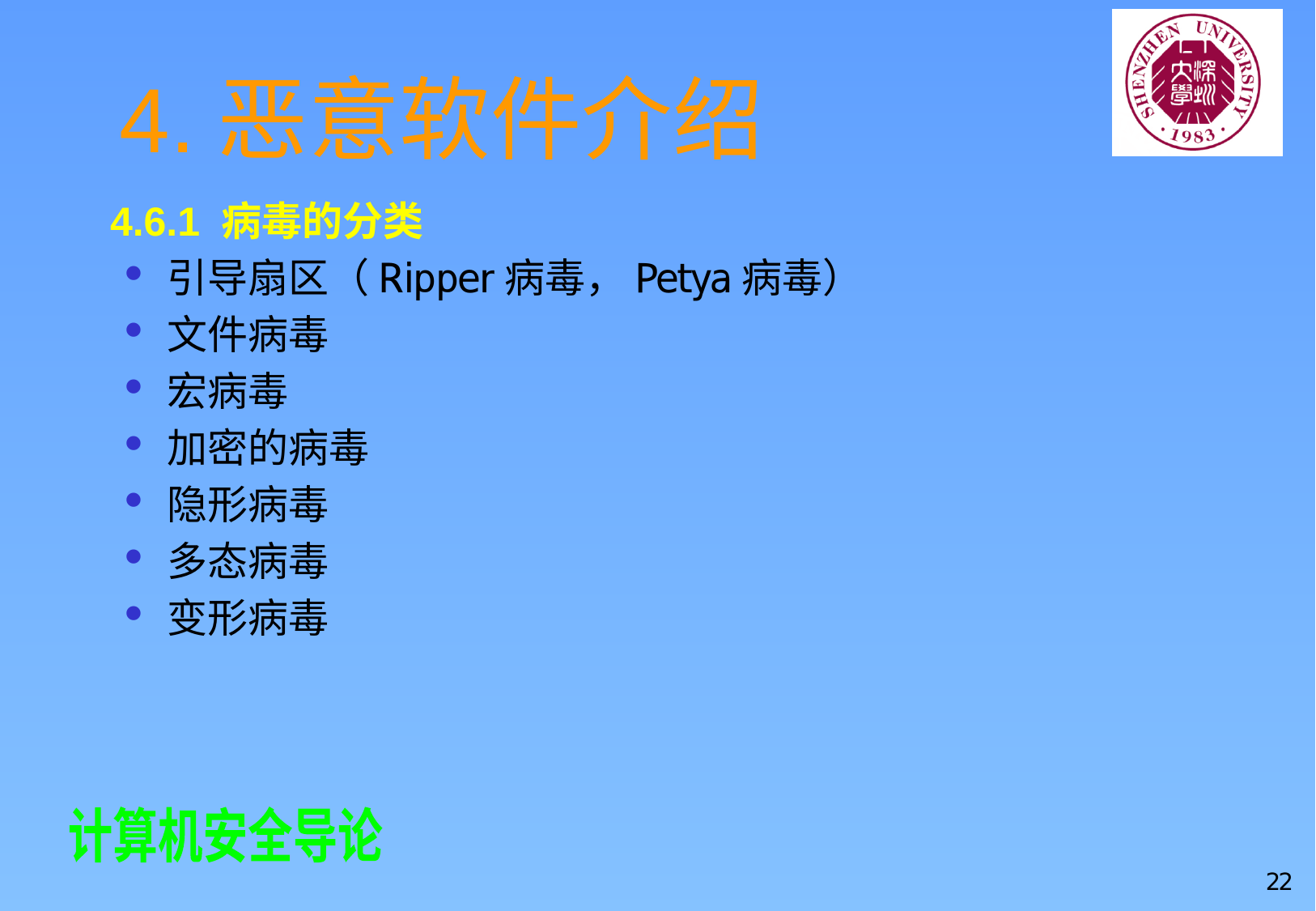

# 4.恶意软件介绍
4.6.1 病毒的分类
引导扇区（Ripper病毒，Petya病毒）
文件病毒
宏病毒
加密的病毒
隐形病毒
多态病毒
变形病毒
22